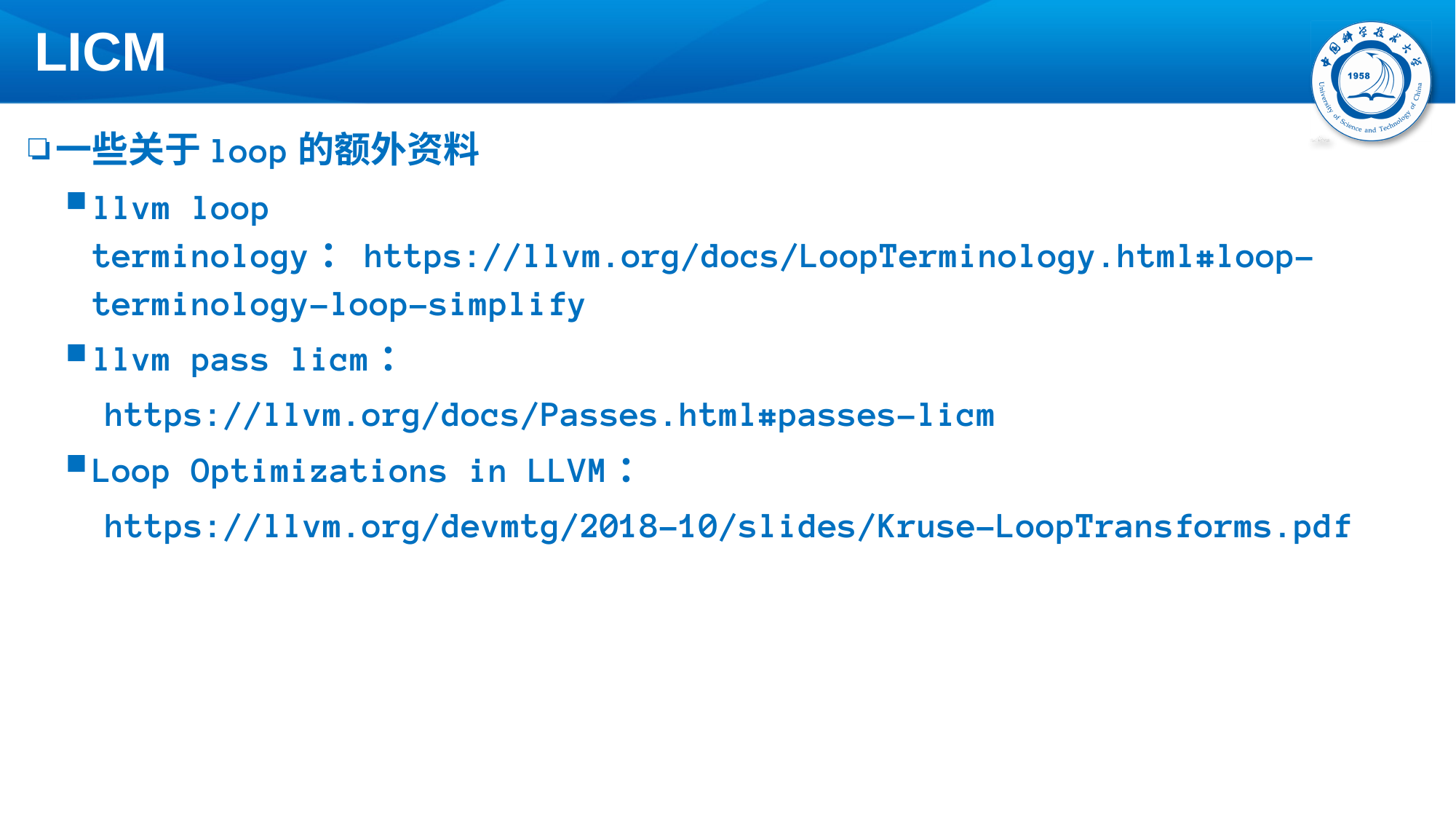

# LICM
一些关于loop的额外资料
llvm loop terminology：https://llvm.org/docs/LoopTerminology.html#loop-terminology-loop-simplify
llvm pass licm：
  https://llvm.org/docs/Passes.html#passes-licm
Loop Optimizations in LLVM：
  https://llvm.org/devmtg/2018-10/slides/Kruse-LoopTransforms.pdf